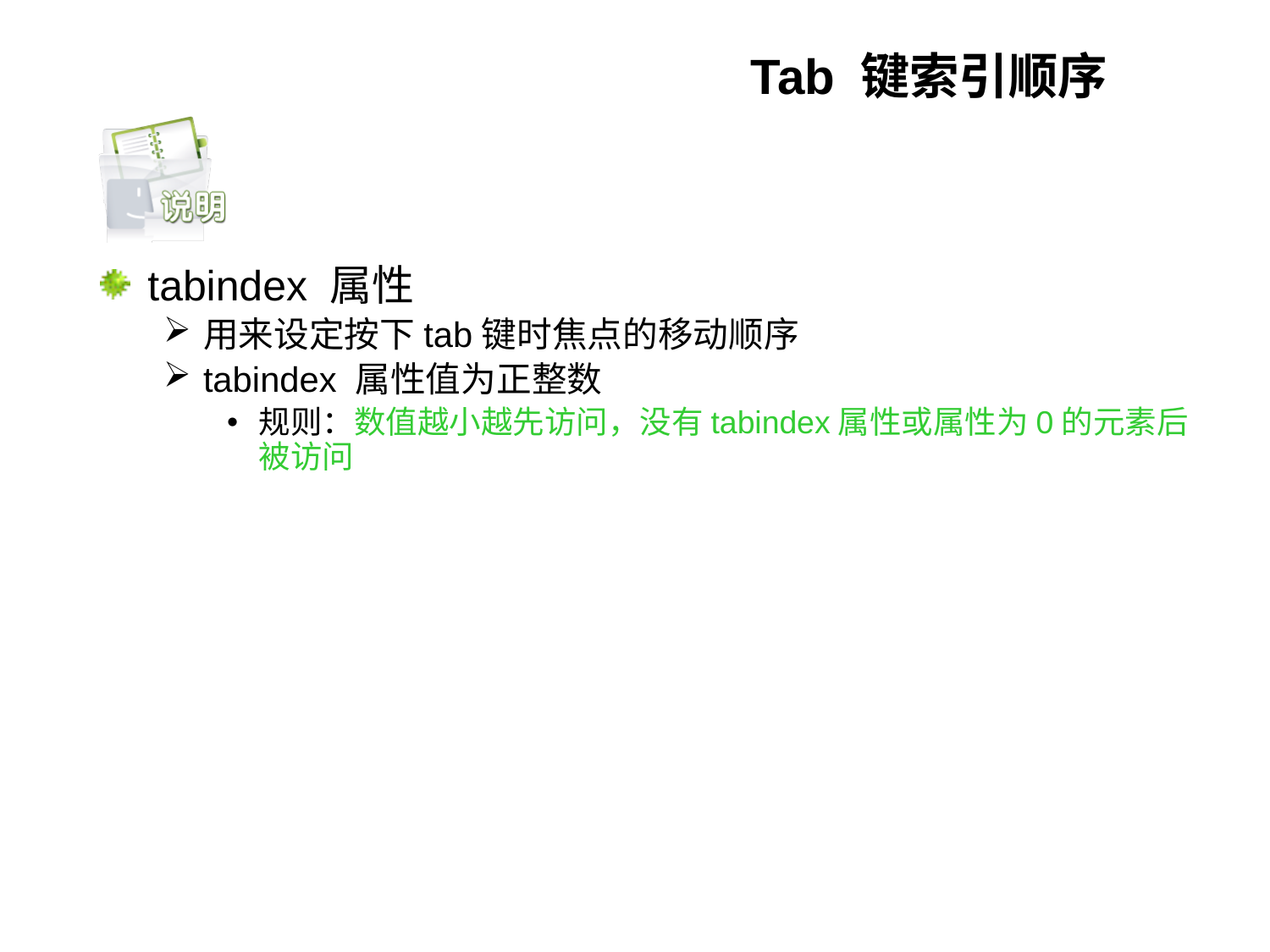

# Tab 键索引顺序
tabindex 属性
用来设定按下tab键时焦点的移动顺序
tabindex 属性值为正整数
规则：数值越小越先访问，没有tabindex属性或属性为0的元素后被访问